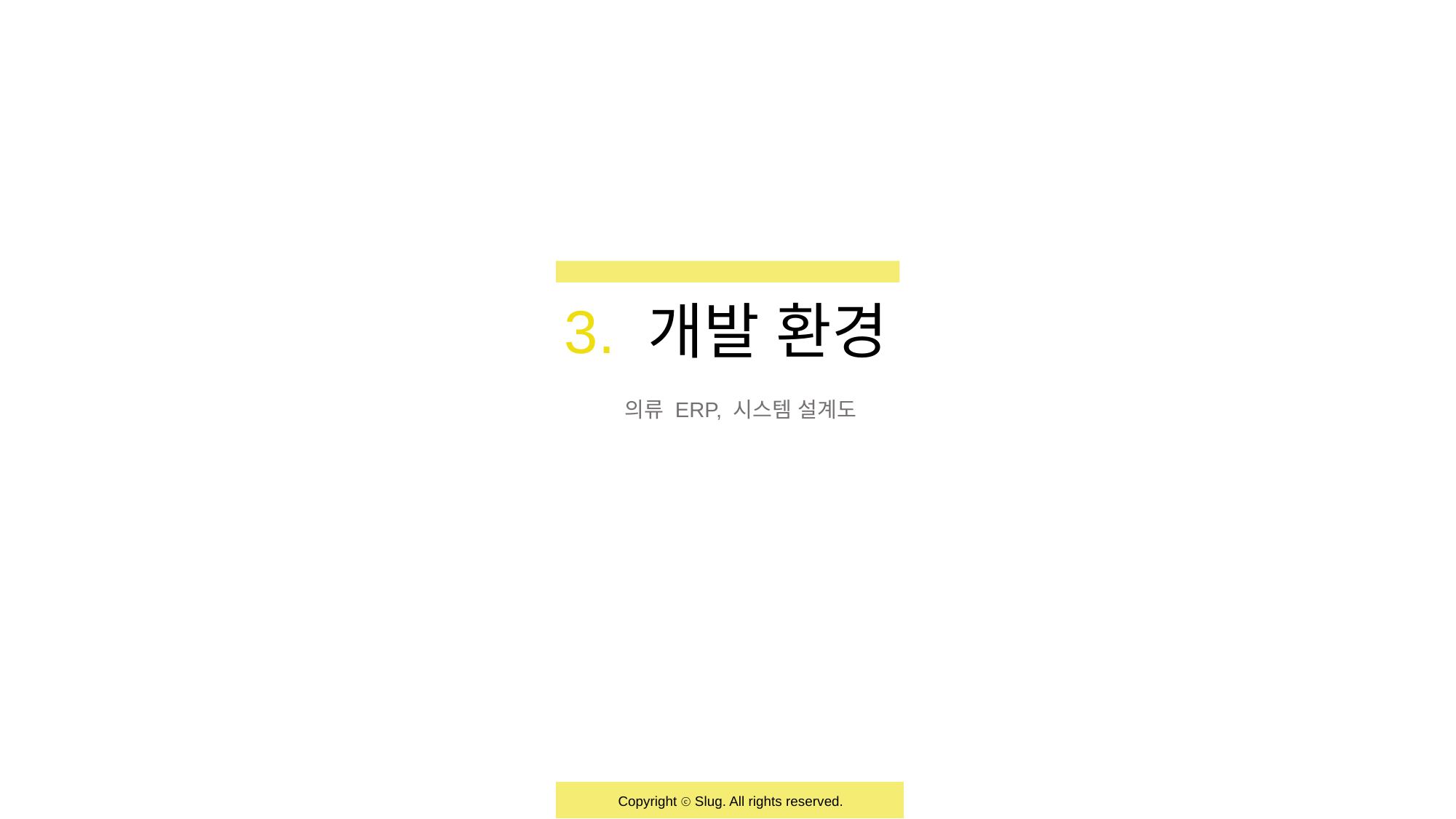

개발 환경
3.
의류 ERP, 시스템 설계도

Copyright ⓒ Slug. All rights reserved.